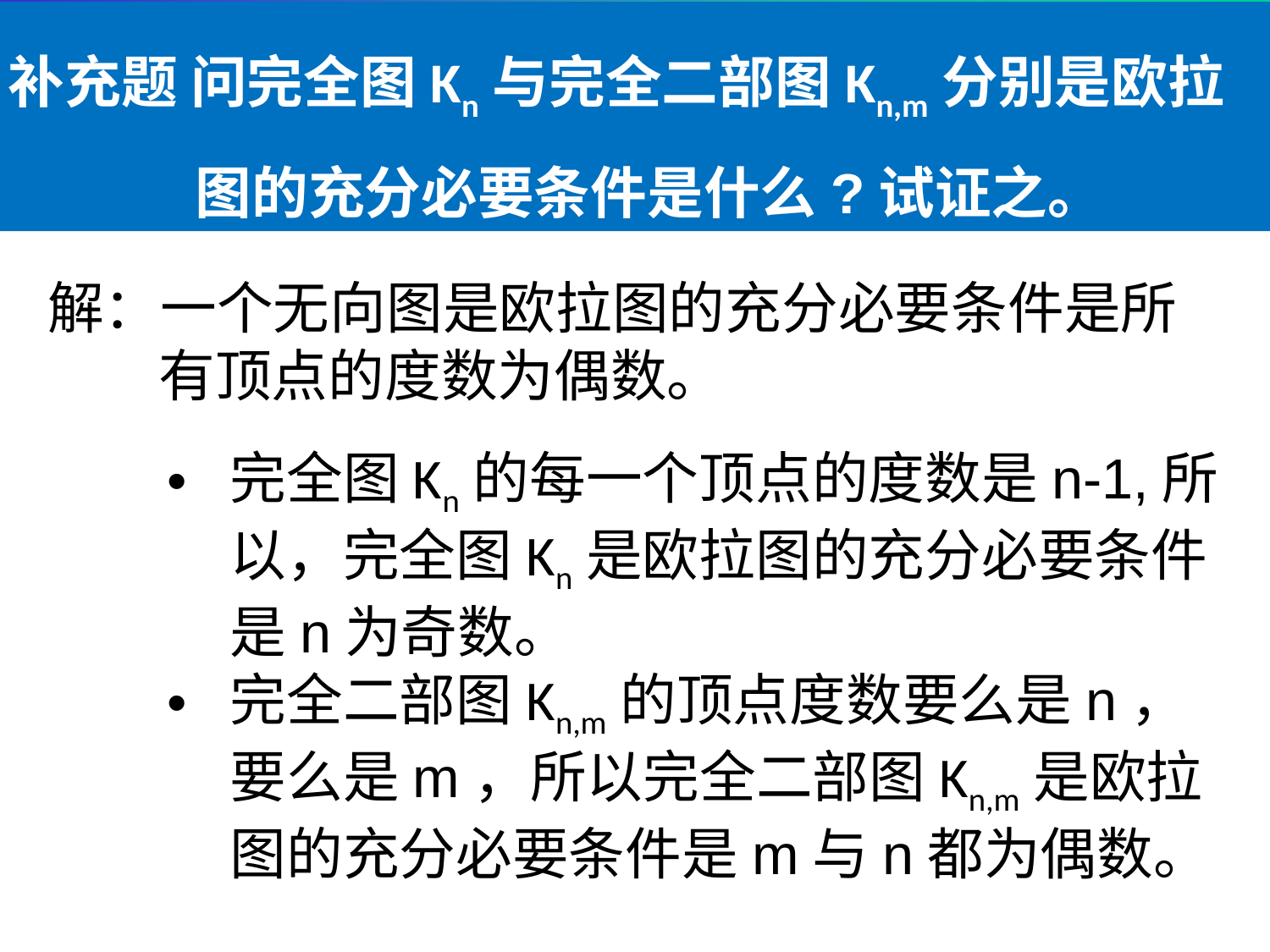

补充题 问完全图Kn与完全二部图Kn,m分别是欧拉图的充分必要条件是什么?试证之。
解：一个无向图是欧拉图的充分必要条件是所有顶点的度数为偶数。
完全图Kn的每一个顶点的度数是n-1,所以，完全图Kn是欧拉图的充分必要条件是n为奇数。
完全二部图Kn,m的顶点度数要么是n，要么是m，所以完全二部图Kn,m是欧拉图的充分必要条件是m与n都为偶数。